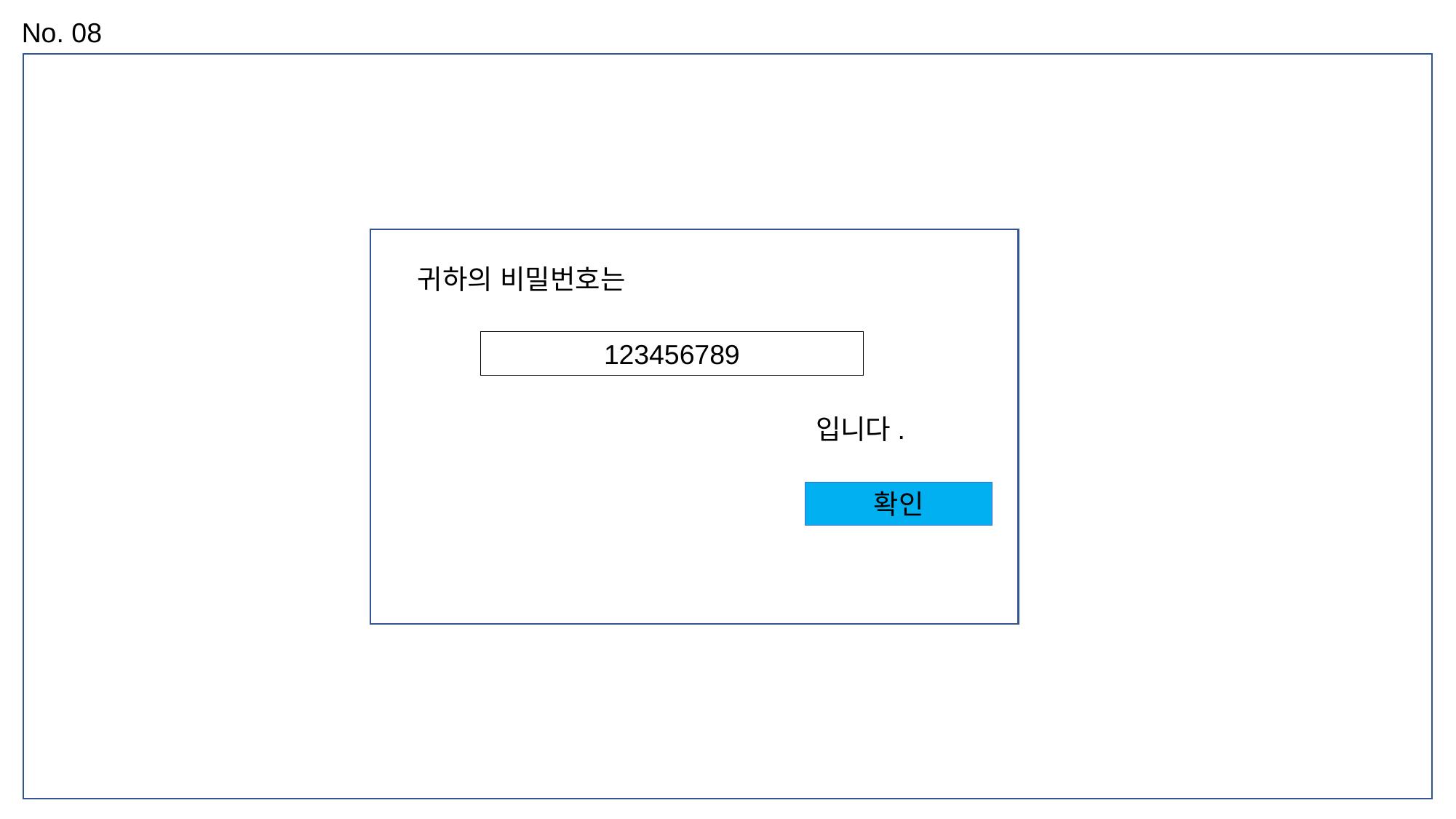

No. 08

귀하의 비밀번호는
123456789
입니다.
확인